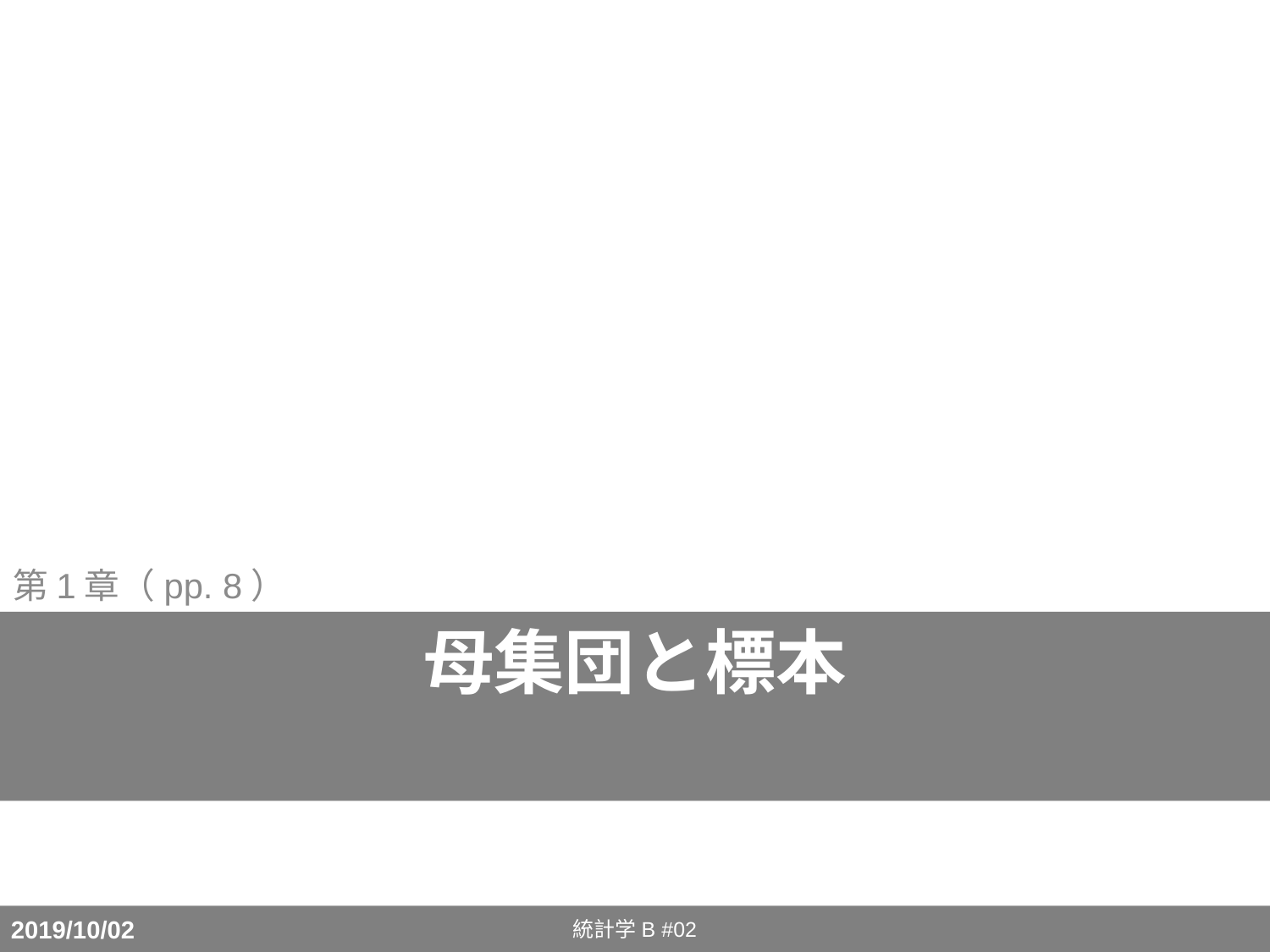

第1章（pp. 8）
# 母集団と標本
統計学B #02
2019/10/02